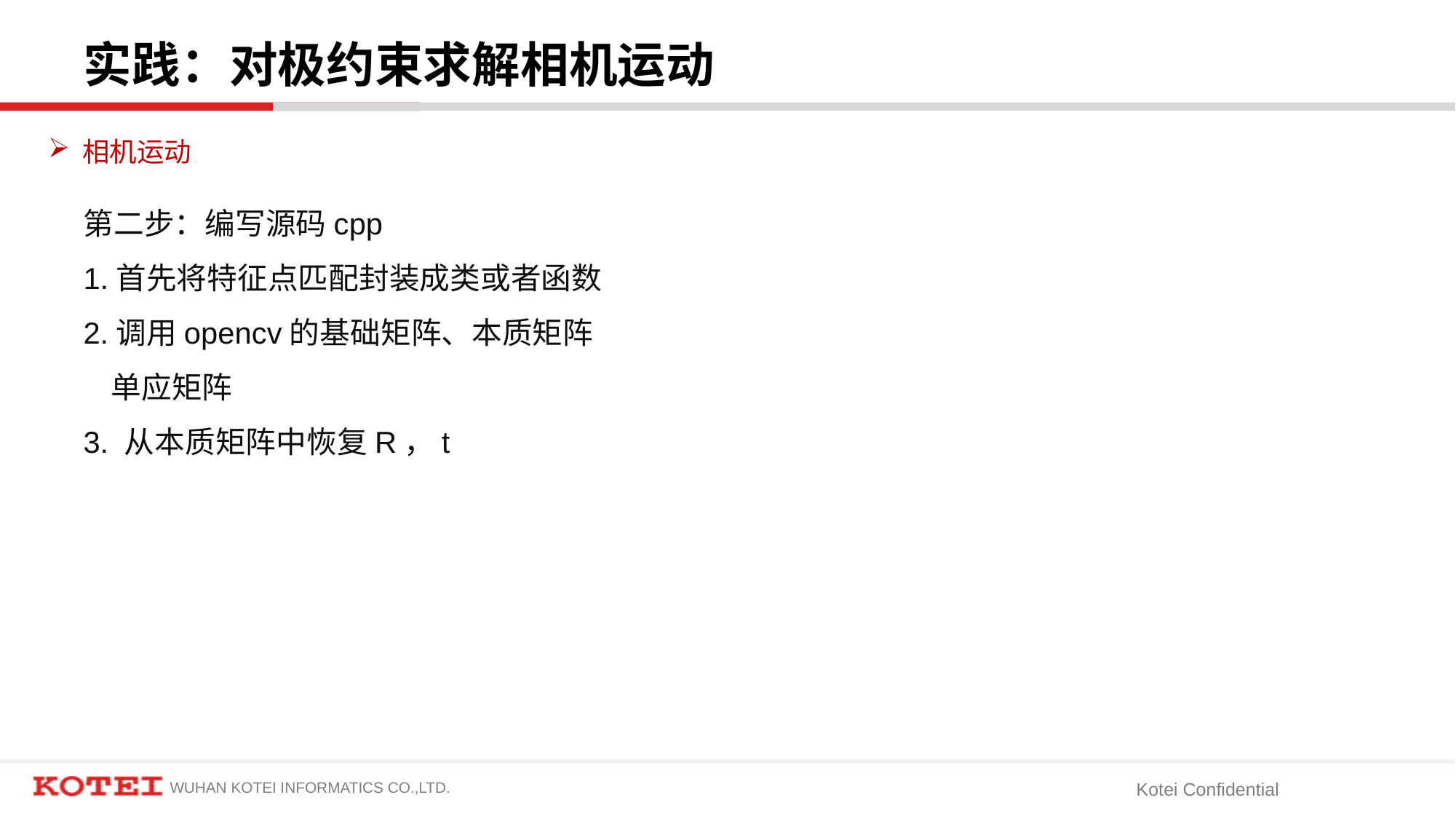

# 实践：对极约束求解相机运动
相机运动
第二步：编写源码cpp
1.首先将特征点匹配封装成类或者函数
2.调用opencv的基础矩阵、本质矩阵
   单应矩阵
3. 从本质矩阵中恢复R，t